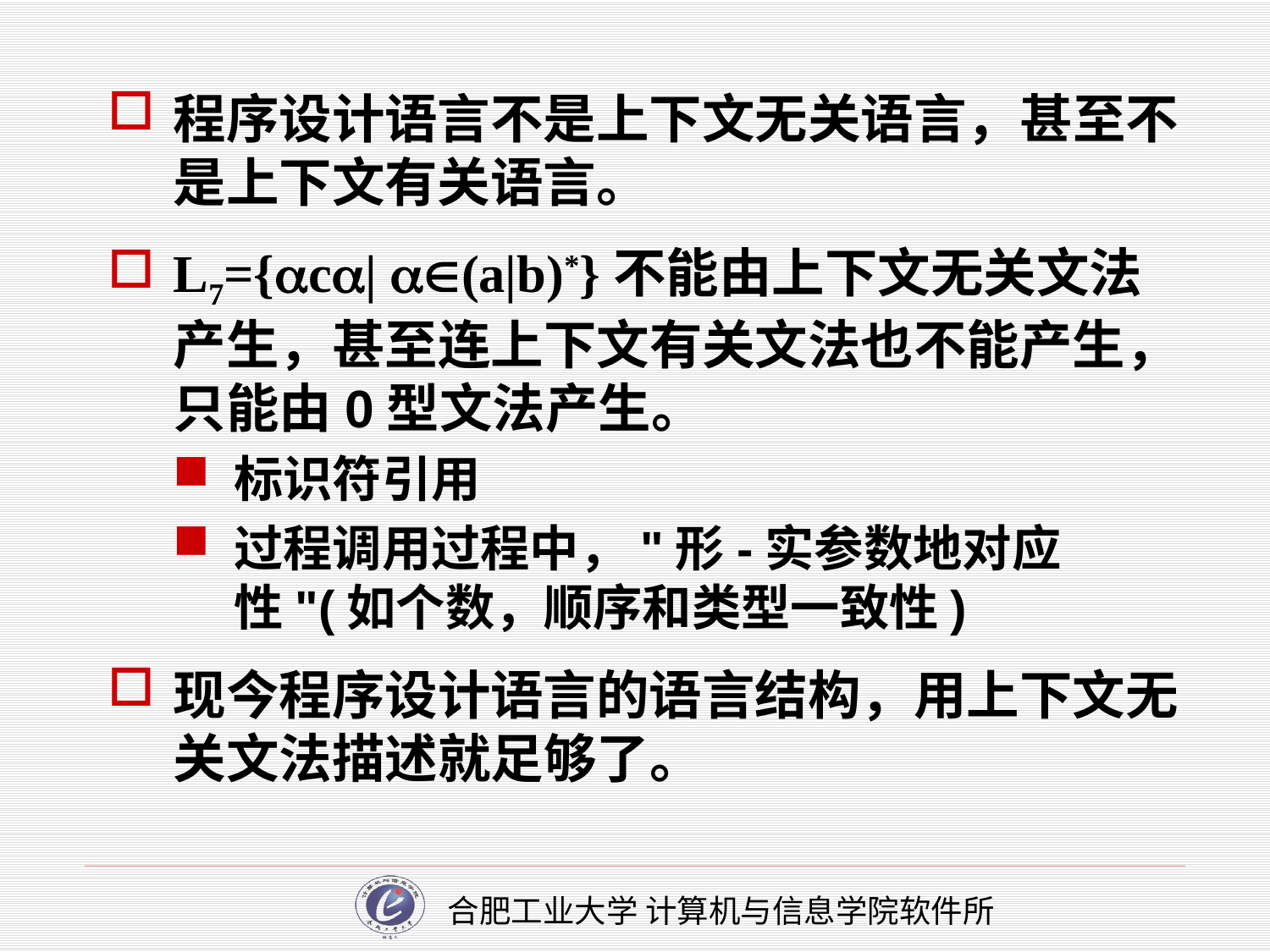

程序设计语言不是上下文无关语言，甚至不是上下文有关语言。
L7={αcα| α∈(a|b)*}不能由上下文无关文法产生，甚至连上下文有关文法也不能产生，只能由0型文法产生。
标识符引用
过程调用过程中，"形-实参数地对应性"(如个数，顺序和类型一致性)
现今程序设计语言的语言结构，用上下文无关文法描述就足够了。
73